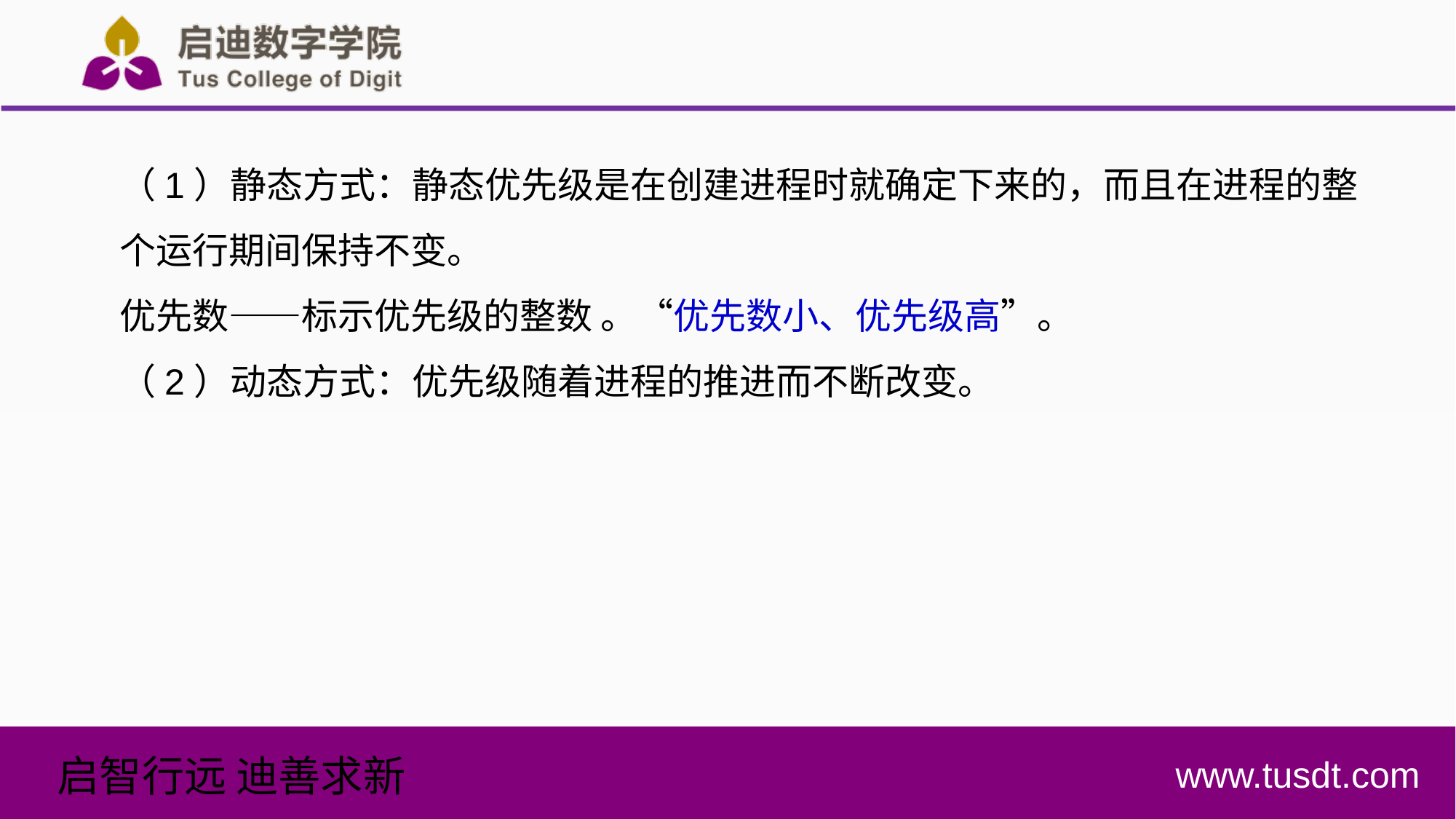

（1）静态方式：静态优先级是在创建进程时就确定下来的，而且在进程的整个运行期间保持不变。
优先数——标示优先级的整数 。“优先数小、优先级高”。
（2）动态方式：优先级随着进程的推进而不断改变。